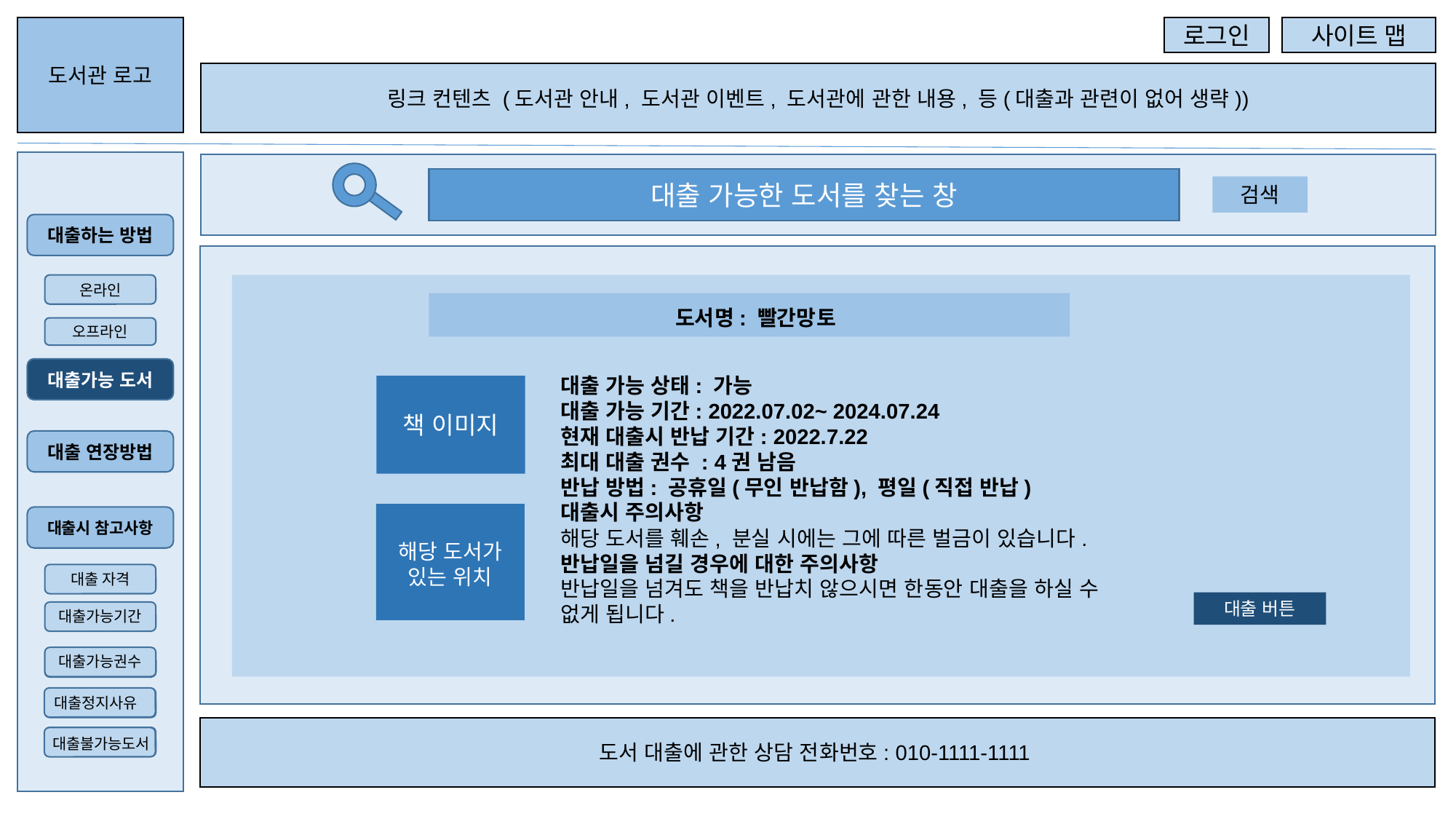

도서관 로고
로그인
사이트 맵
링크 컨텐츠 (도서관 안내, 도서관 이벤트, 도서관에 관한 내용, 등(대출과 관련이 없어 생략))

대출 가능한 도서를 찾는 창
검색

대출하는 방법

온라인

 도서명: 빨간망토
오프라인
대출가능 도서
대출 가능 상태: 가능
대출 가능 기간: 2022.07.02~ 2024.07.24
현재 대출시 반납 기간: 2022.7.22
최대 대출 권수 : 4권 남음
반납 방법: 공휴일(무인 반납함), 평일(직접 반납)
대출시 주의사항
해당 도서를 훼손, 분실 시에는 그에 따른 벌금이 있습니다.
반납일을 넘길 경우에 대한 주의사항
반납일을 넘겨도 책을 반납치 않으시면 한동안 대출을 하실 수 없게 됩니다.

책 이미지

대출 연장방법

해당 도서가 있는 위치

대출시 참고사항
대출 자격
대출 버튼
대출가능기간

대출가능권수

대출정지사유
도서 대출에 관한 상담 전화번호: 010-1111-1111

대출불가능도서